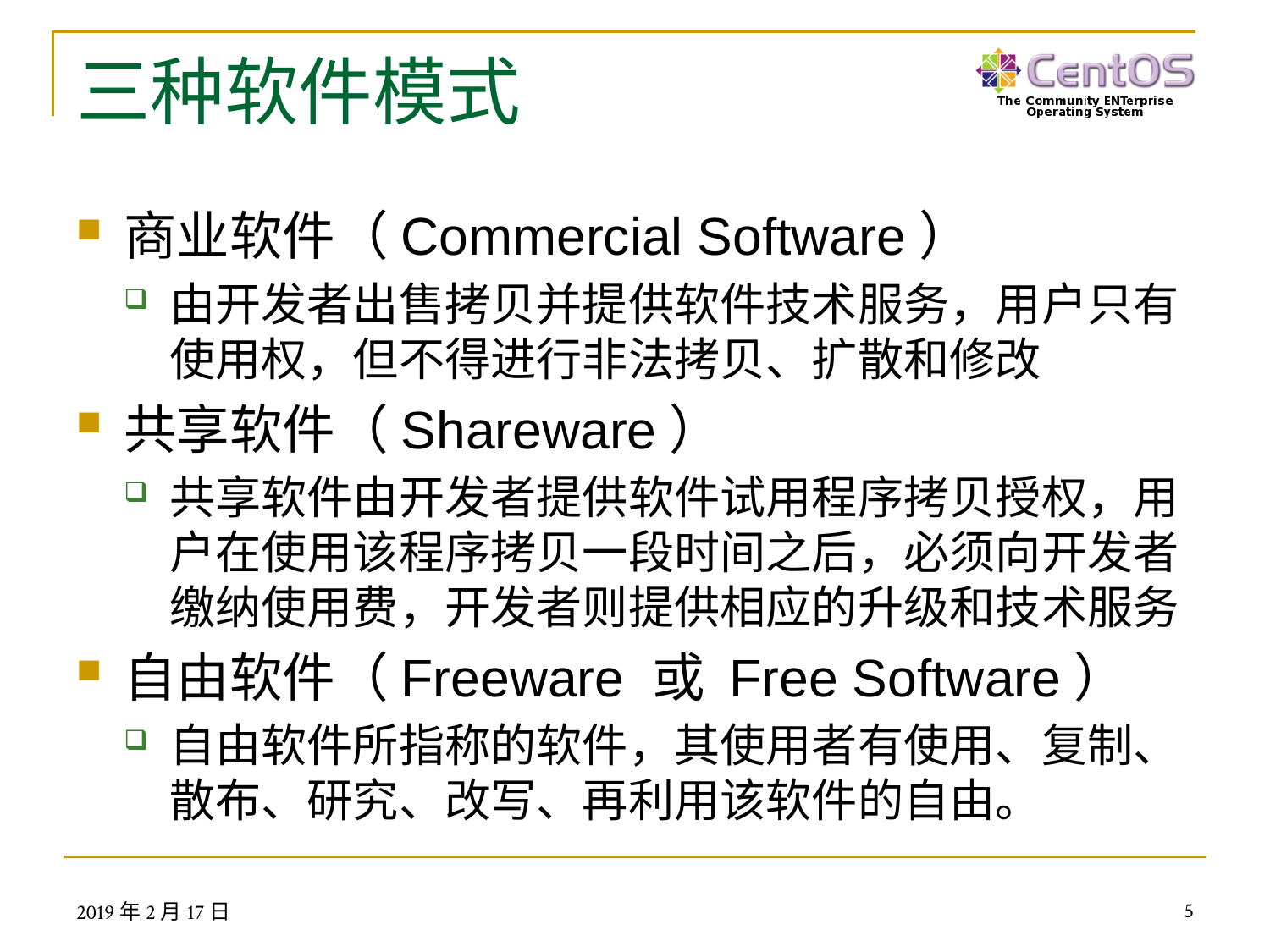

# 三种软件模式
商业软件（Commercial Software）
由开发者出售拷贝并提供软件技术服务，用户只有使用权，但不得进行非法拷贝、扩散和修改
共享软件（Shareware）
共享软件由开发者提供软件试用程序拷贝授权，用户在使用该程序拷贝一段时间之后，必须向开发者缴纳使用费，开发者则提供相应的升级和技术服务
自由软件（Freeware 或 Free Software）
自由软件所指称的软件，其使用者有使用、复制、散布、研究、改写、再利用该软件的自由。
2019年2月17日
5